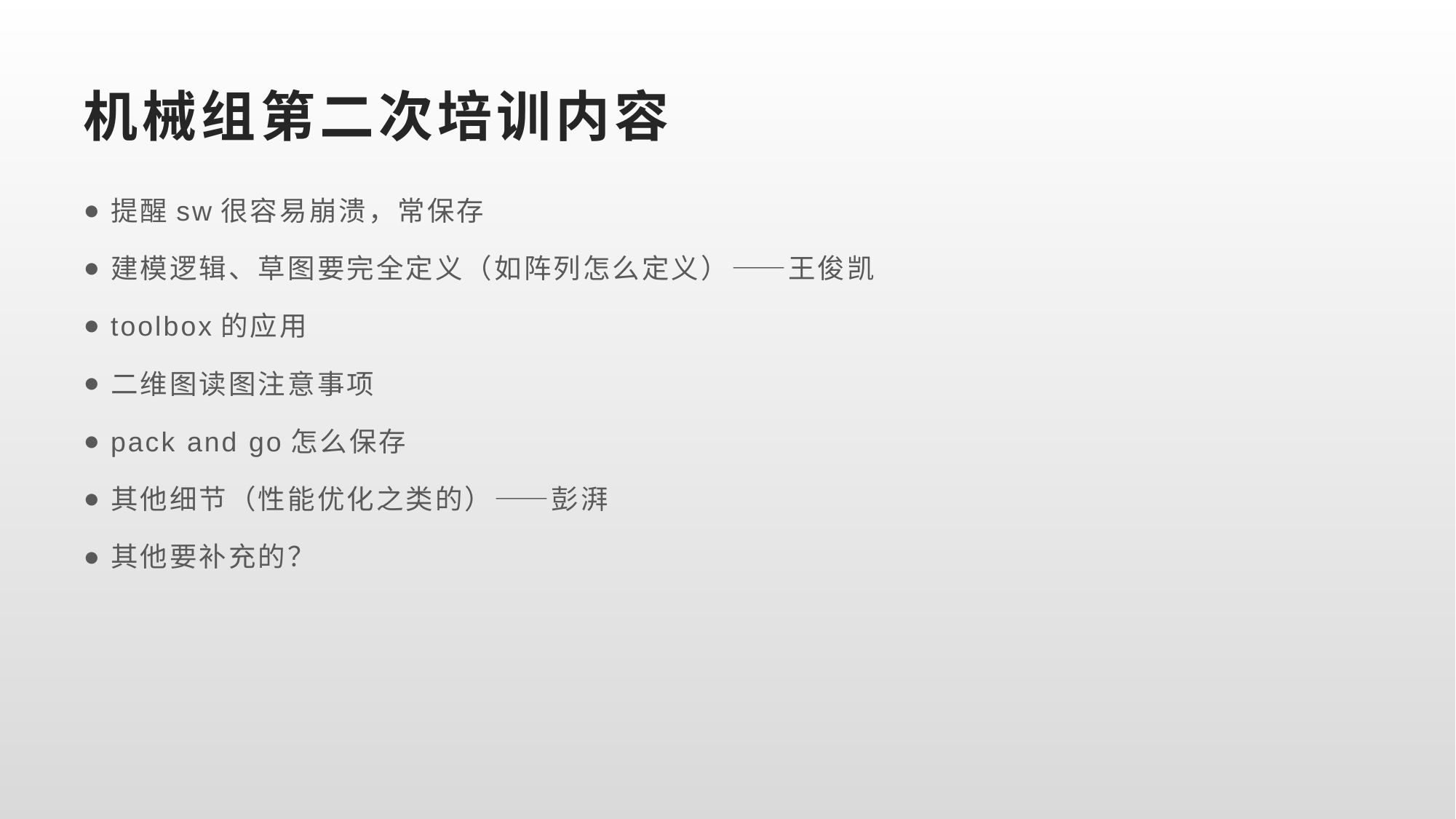

# 机械组第二次培训内容
提醒sw很容易崩溃，常保存
建模逻辑、草图要完全定义（如阵列怎么定义）——王俊凯
toolbox的应用
二维图读图注意事项
pack and go怎么保存
其他细节（性能优化之类的）——彭湃
其他要补充的？